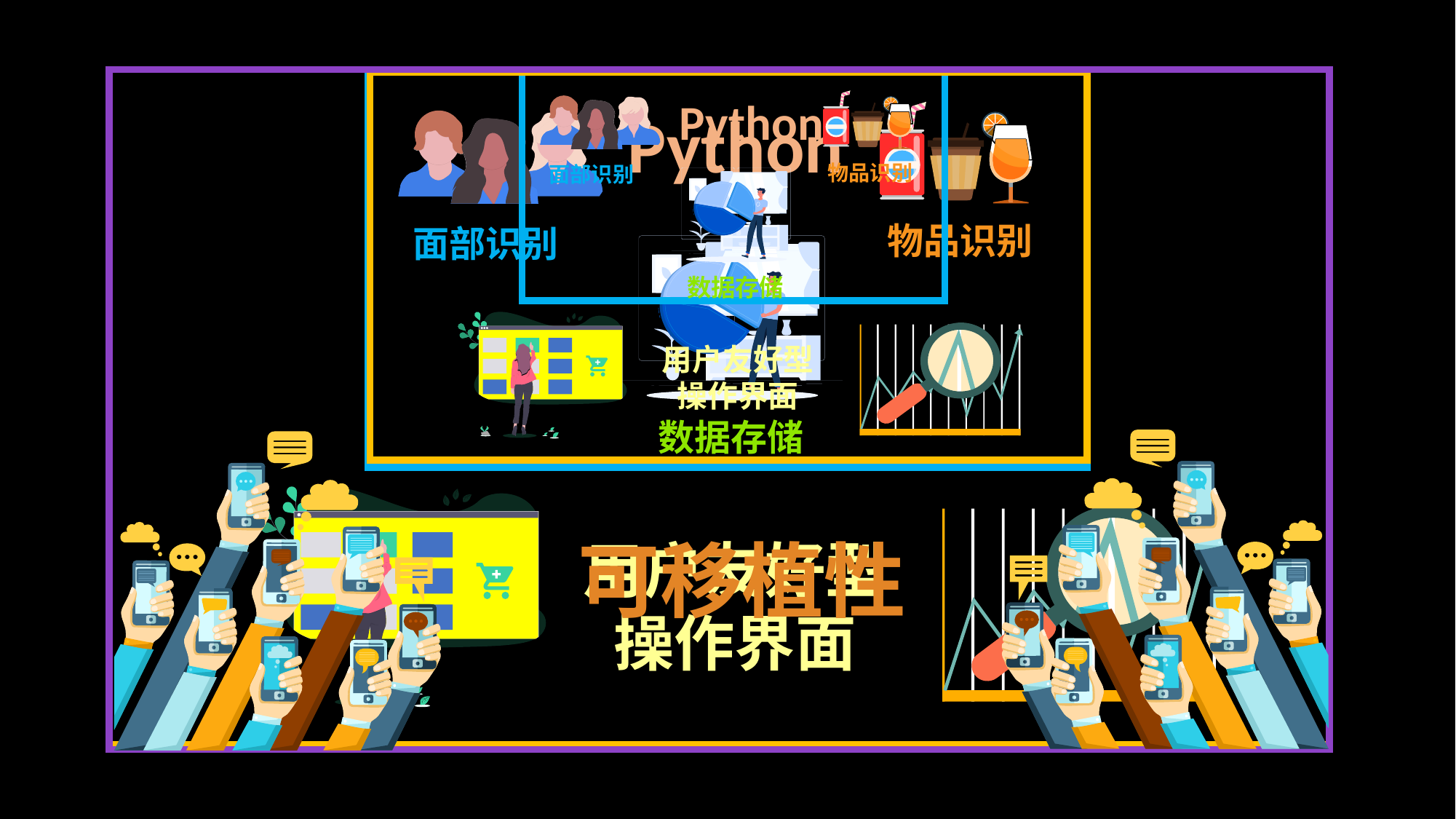

物品识别
面部识别

数据存储
Python

用户友好型操作界面

物品识别
面部识别

数据存储
Python

用户友好型操作界面

可移植性